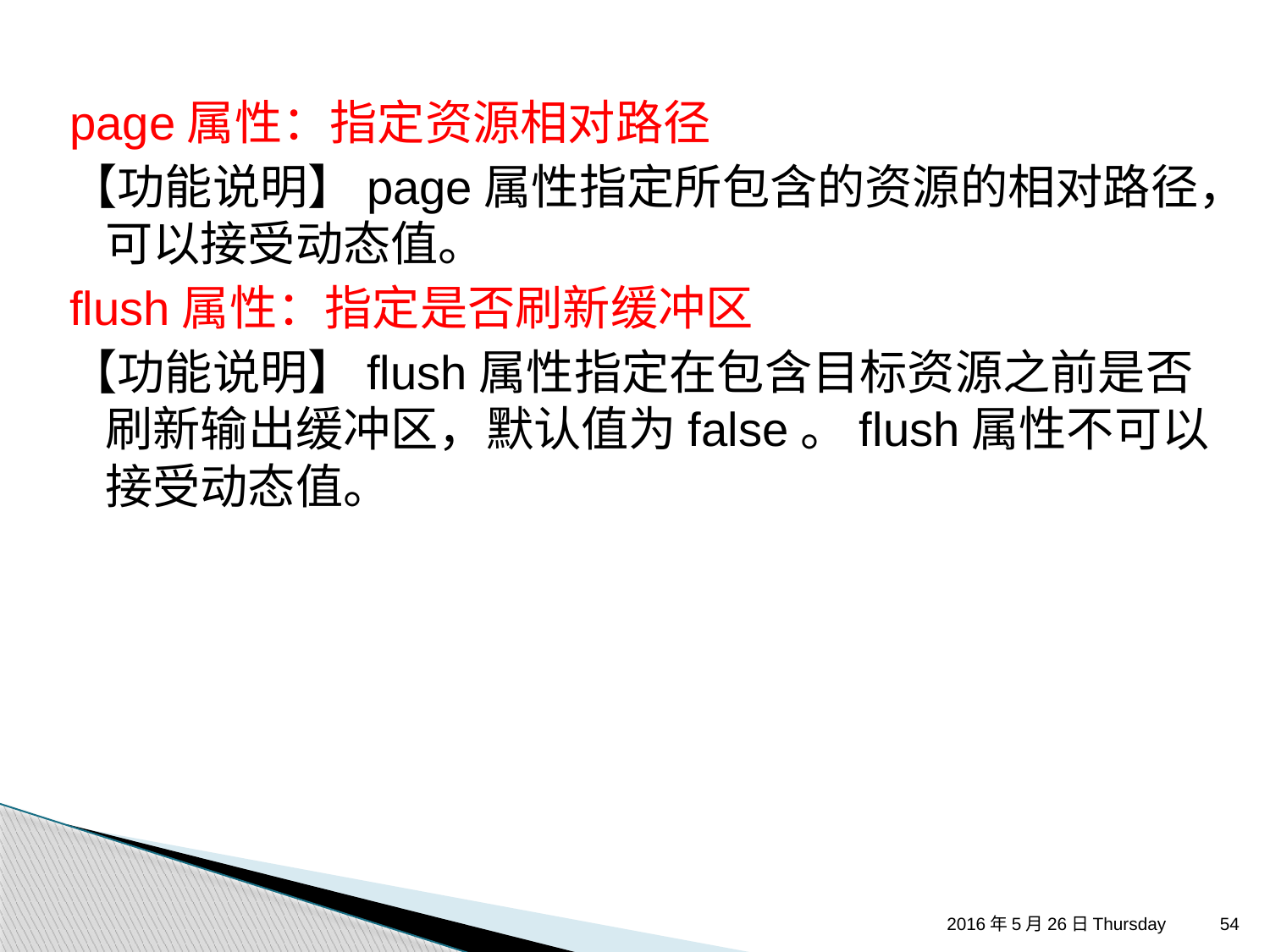

page属性：指定资源相对路径
【功能说明】page属性指定所包含的资源的相对路径，可以接受动态值。
flush属性：指定是否刷新缓冲区
【功能说明】flush属性指定在包含目标资源之前是否刷新输出缓冲区，默认值为false。flush属性不可以接受动态值。
2016年5月26日Thursday
54